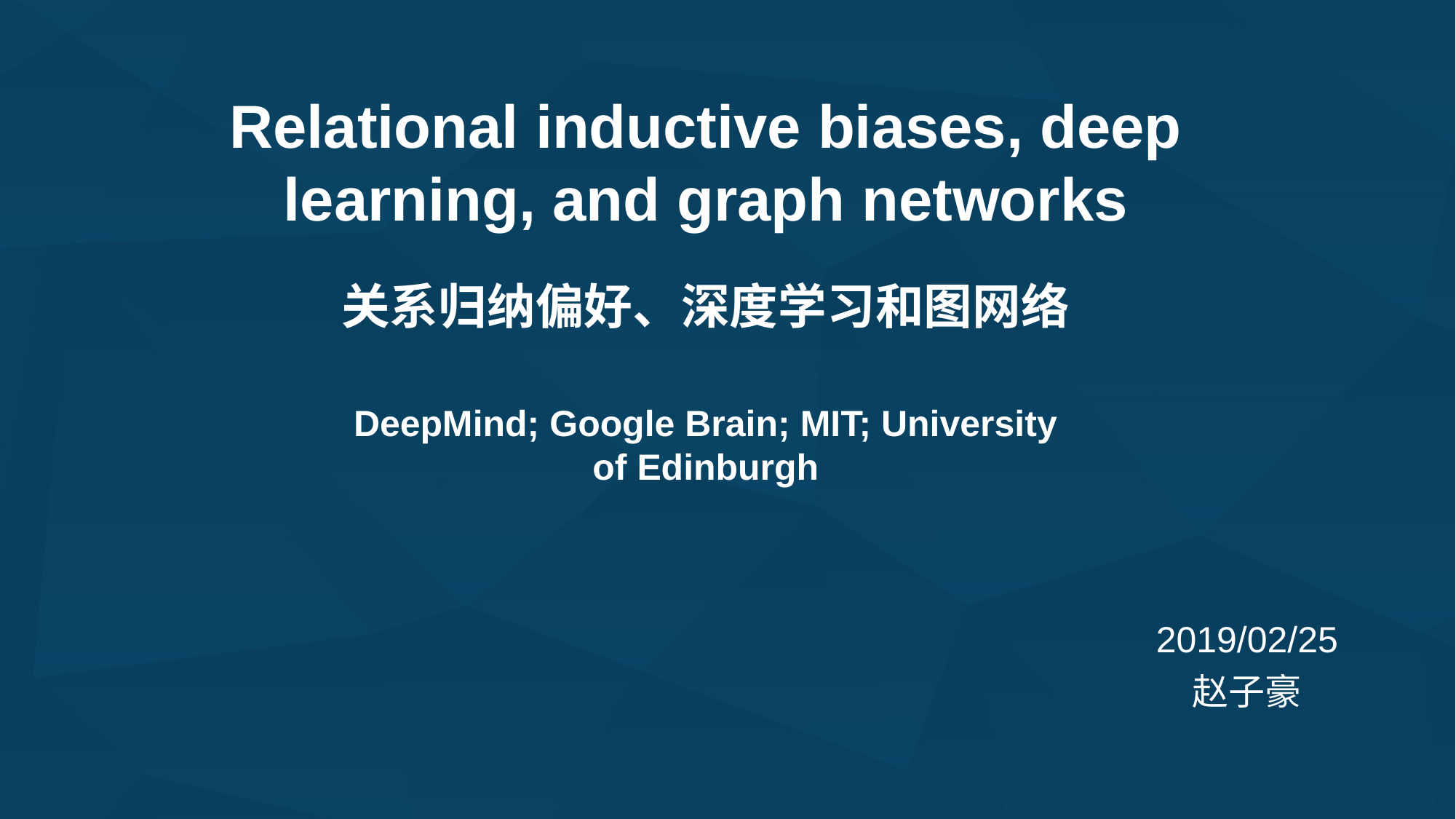

Relational inductive biases, deep learning, and graph networks
关系归纳偏好、深度学习和图网络
DeepMind; Google Brain; MIT; University of Edinburgh
2019/02/25
赵子豪